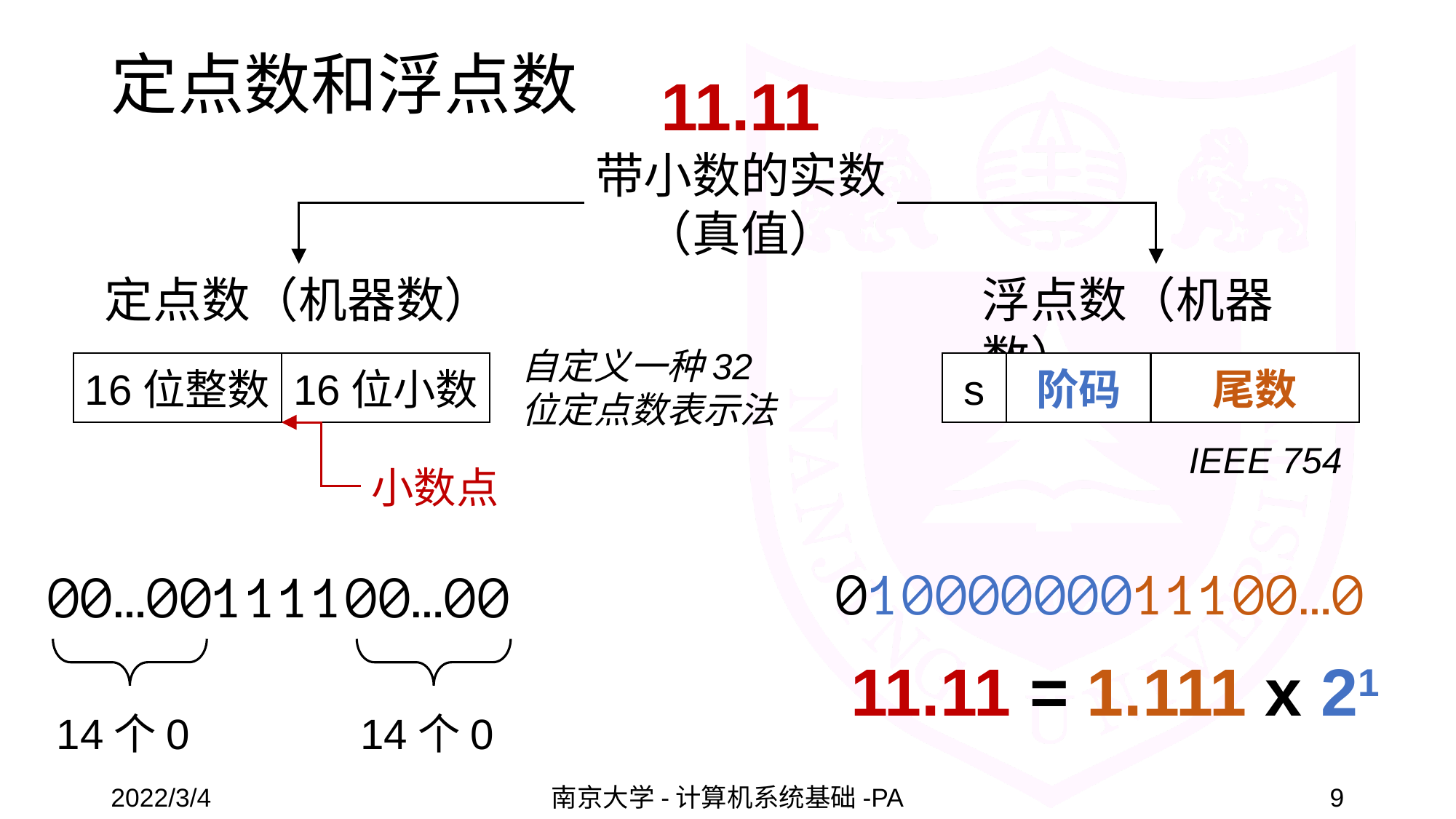

# 定点数和浮点数
11.11
带小数的实数
（真值）
定点数（机器数）
浮点数（机器数）
自定义一种32位定点数表示法
阶码
16位整数
16位小数
s
尾数
IEEE 754
小数点
01000000011100…0
00…00111100…00

11.11 = 1.111 x 21
14个0
14个0
2022/3/4
南京大学-计算机系统基础-PA
9